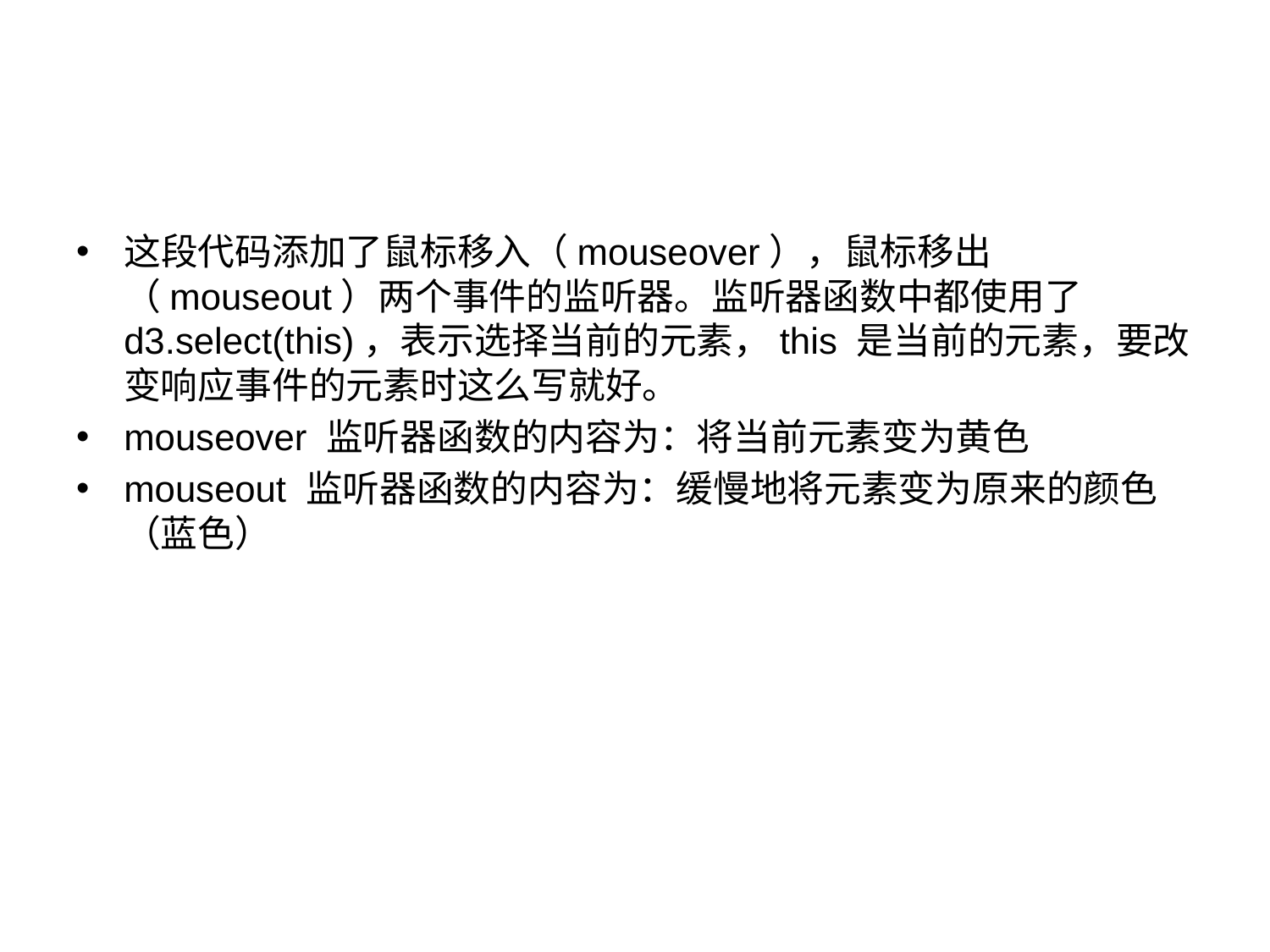

#
这段代码添加了鼠标移入（mouseover），鼠标移出（mouseout）两个事件的监听器。监听器函数中都使用了 d3.select(this)，表示选择当前的元素，this 是当前的元素，要改变响应事件的元素时这么写就好。
mouseover 监听器函数的内容为：将当前元素变为黄色
mouseout 监听器函数的内容为：缓慢地将元素变为原来的颜色（蓝色）